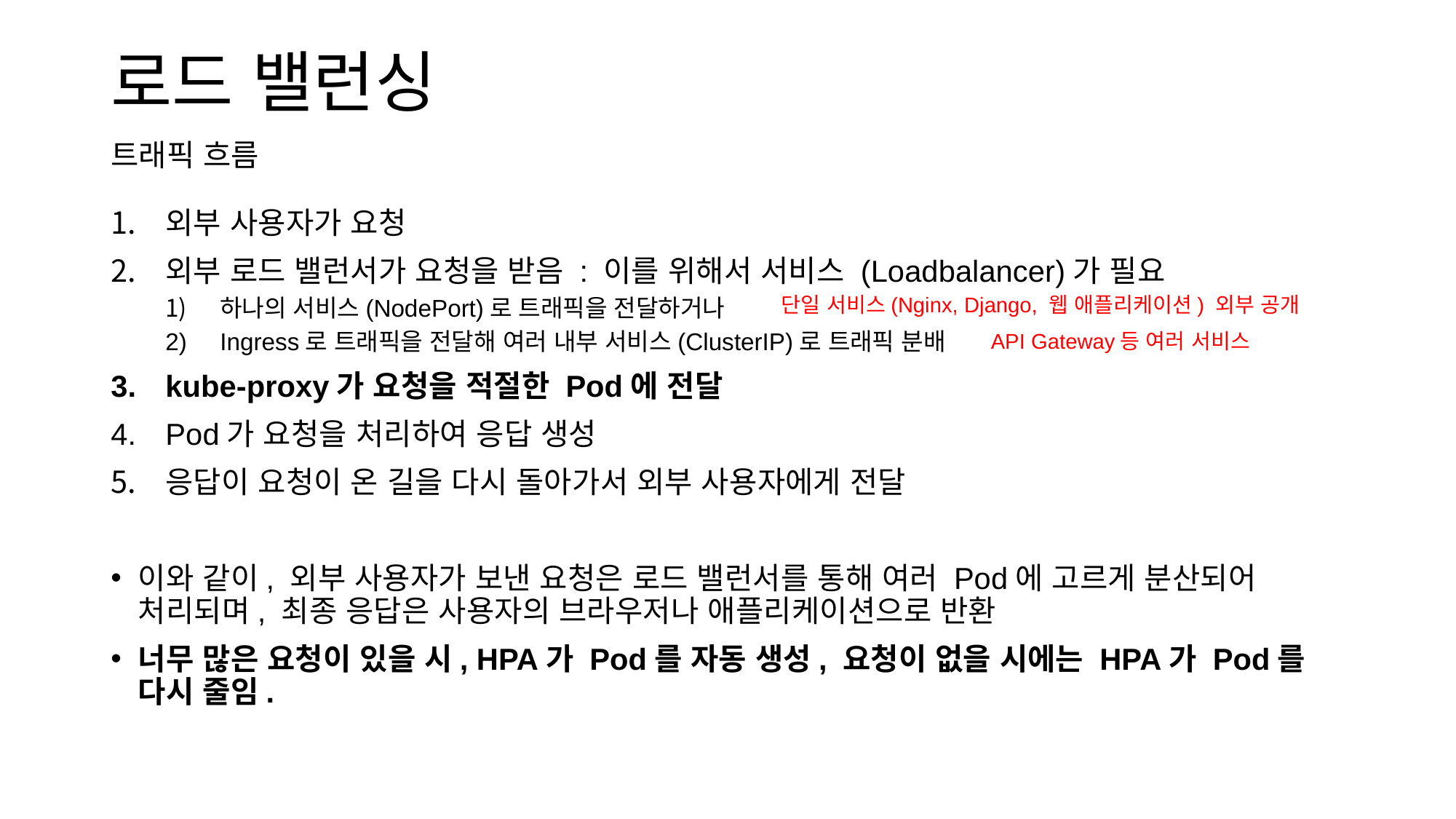

로드 밸런싱
트래픽 흐름

외부 사용자가 요청
외부 로드 밸런서가 요청을 받음 : 이를 위해서 서비스 (Loadbalancer)가 필요
하나의 서비스(NodePort)로 트래픽을 전달하거나
Ingress로 트래픽을 전달해 여러 내부 서비스(ClusterIP)로 트래픽 분배
kube-proxy가 요청을 적절한 Pod에 전달
Pod가 요청을 처리하여 응답 생성
응답이 요청이 온 길을 다시 돌아가서 외부 사용자에게 전달

이와 같이, 외부 사용자가 보낸 요청은 로드 밸런서를 통해 여러 Pod에 고르게 분산되어 처리되며, 최종 응답은 사용자의 브라우저나 애플리케이션으로 반환
너무 많은 요청이 있을 시, HPA가 Pod를 자동 생성, 요청이 없을 시에는 HPA가 Pod를 다시 줄임.

단일 서비스(Nginx, Django, 웹 애플리케이션) 외부 공개
API Gateway등 여러 서비스